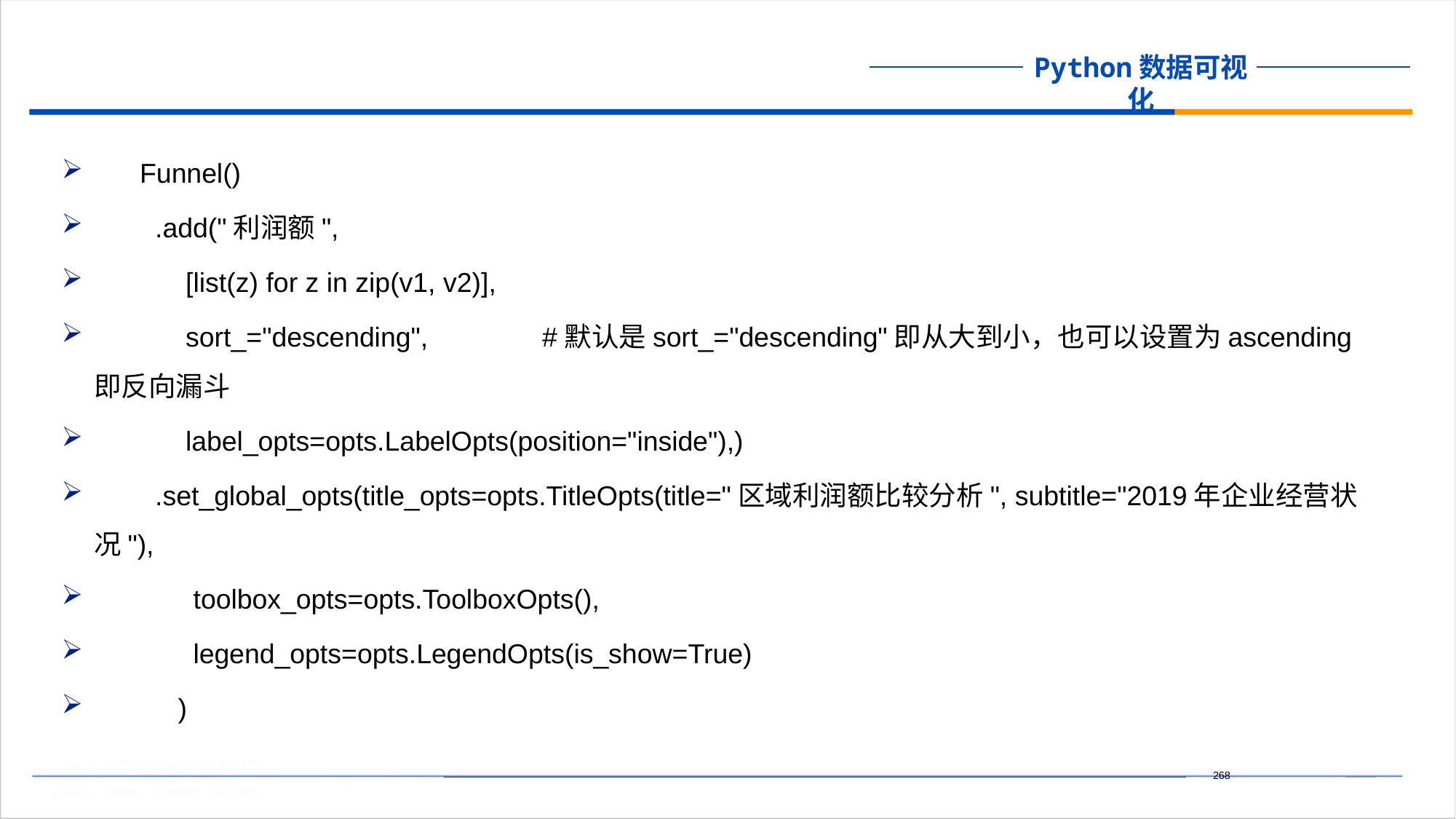

Funnel()
        .add("利润额",
            [list(z) for z in zip(v1, v2)],
            sort_="descending",               #默认是sort_="descending"即从大到小，也可以设置为ascending即反向漏斗
            label_opts=opts.LabelOpts(position="inside"),)
        .set_global_opts(title_opts=opts.TitleOpts(title="区域利润额比较分析", subtitle="2019年企业经营状况"),
             toolbox_opts=opts.ToolboxOpts(),
             legend_opts=opts.LegendOpts(is_show=True)
           )